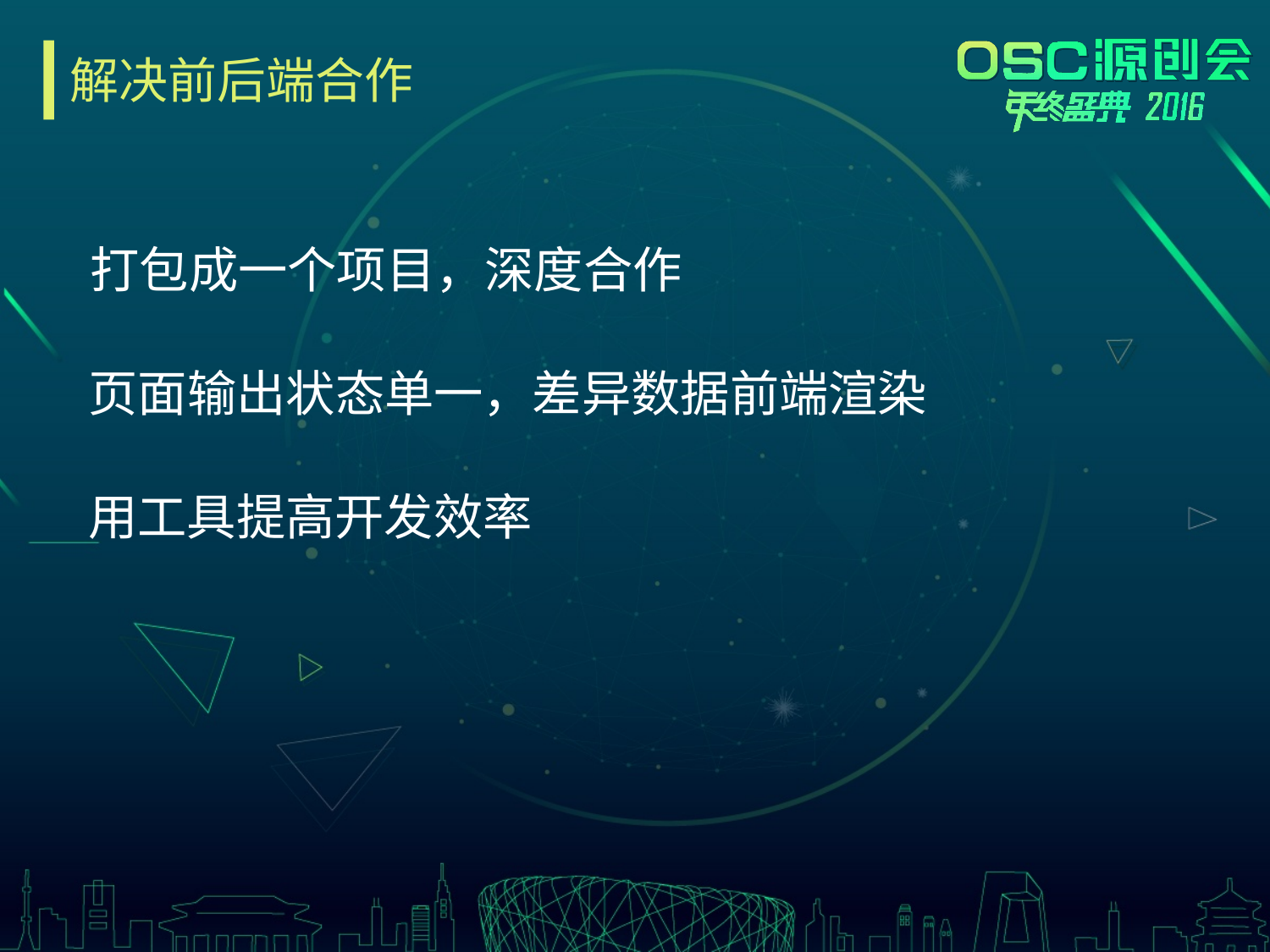

# 解决前后端合作
打包成一个项目，深度合作
页面输出状态单一，差异数据前端渲染
用工具提高开发效率